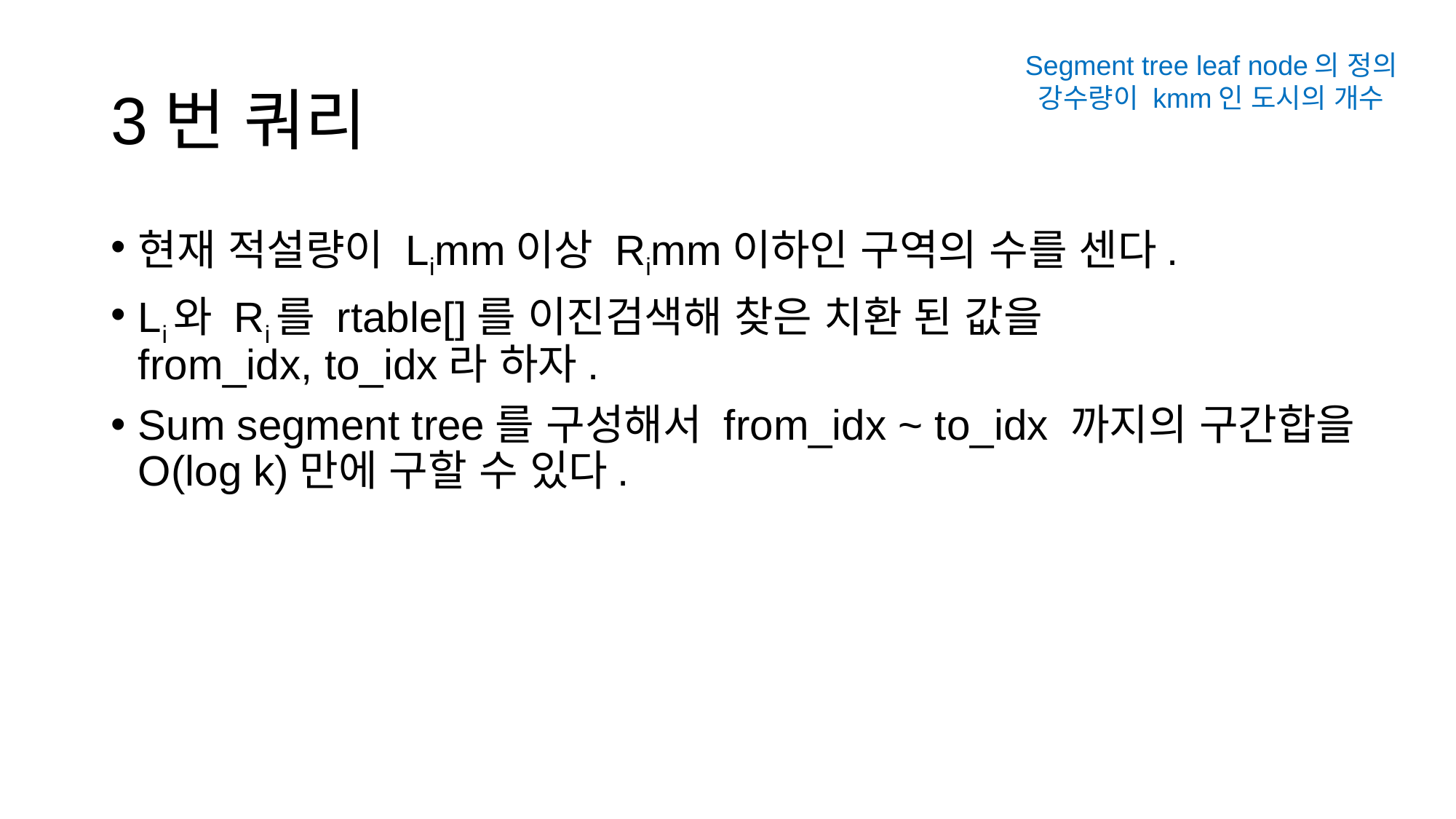

Segment tree leaf node의 정의
강수량이 kmm인 도시의 개수
# 3번 쿼리
현재 적설량이 Limm이상 Rimm이하인 구역의 수를 센다.
Li와 Ri를 rtable[]를 이진검색해 찾은 치환 된 값을
from_idx, to_idx라 하자.
Sum segment tree를 구성해서 from_idx ~ to_idx 까지의 구간합을 O(log k)만에 구할 수 있다.